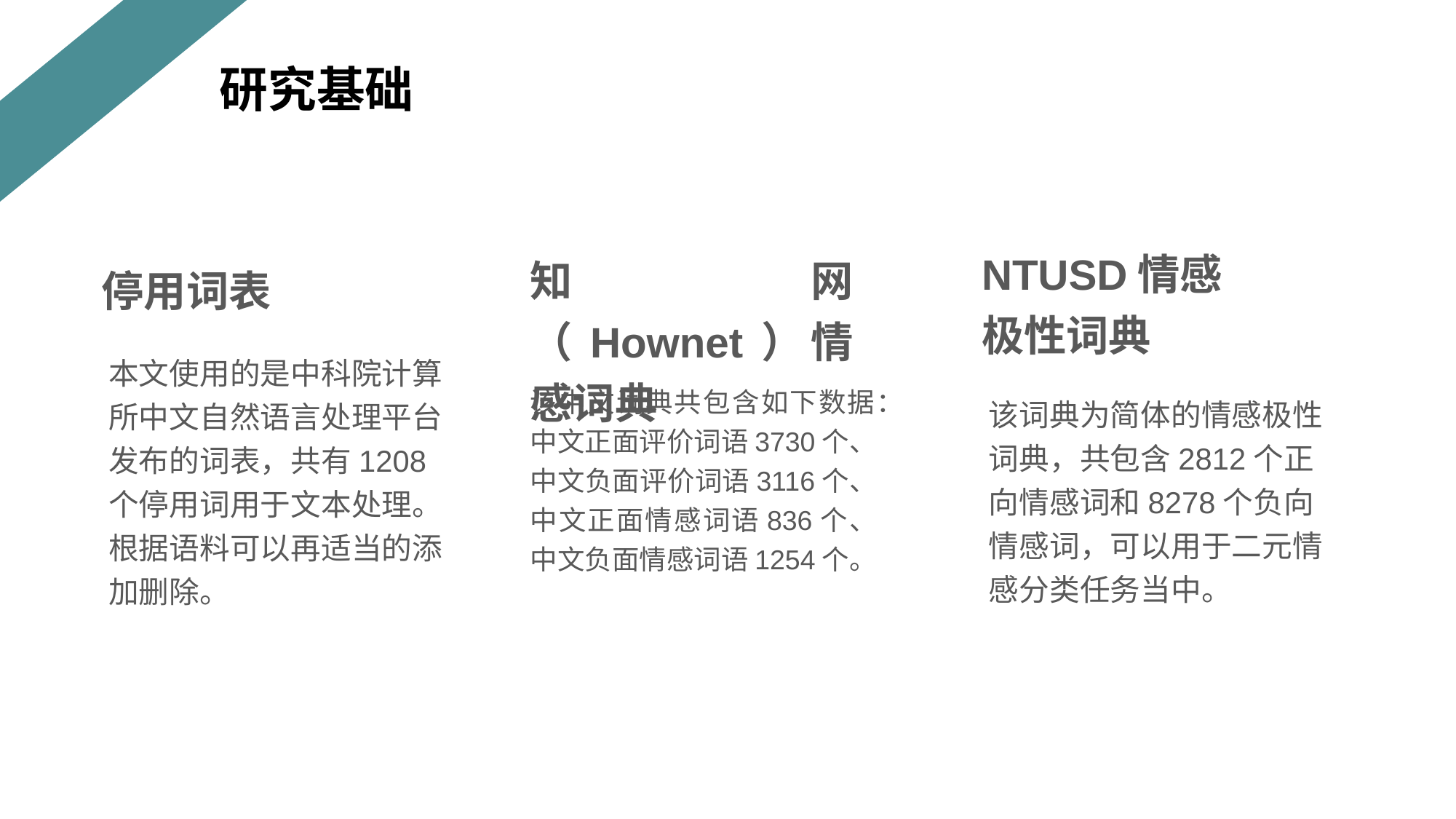

研究基础
NTUSD情感极性词典
该词典为简体的情感极性词典，共包含2812个正向情感词和8278个负向情感词，可以用于二元情感分类任务当中。
知网（Hownet）情感词典
该中文词典共包含如下数据：中文正面评价词语3730个、中文负面评价词语3116个、中文正面情感词语836个、中文负面情感词语1254个。
停用词表
本文使用的是中科院计算所中文自然语言处理平台发布的词表，共有1208个停用词用于文本处理。
根据语料可以再适当的添加删除。